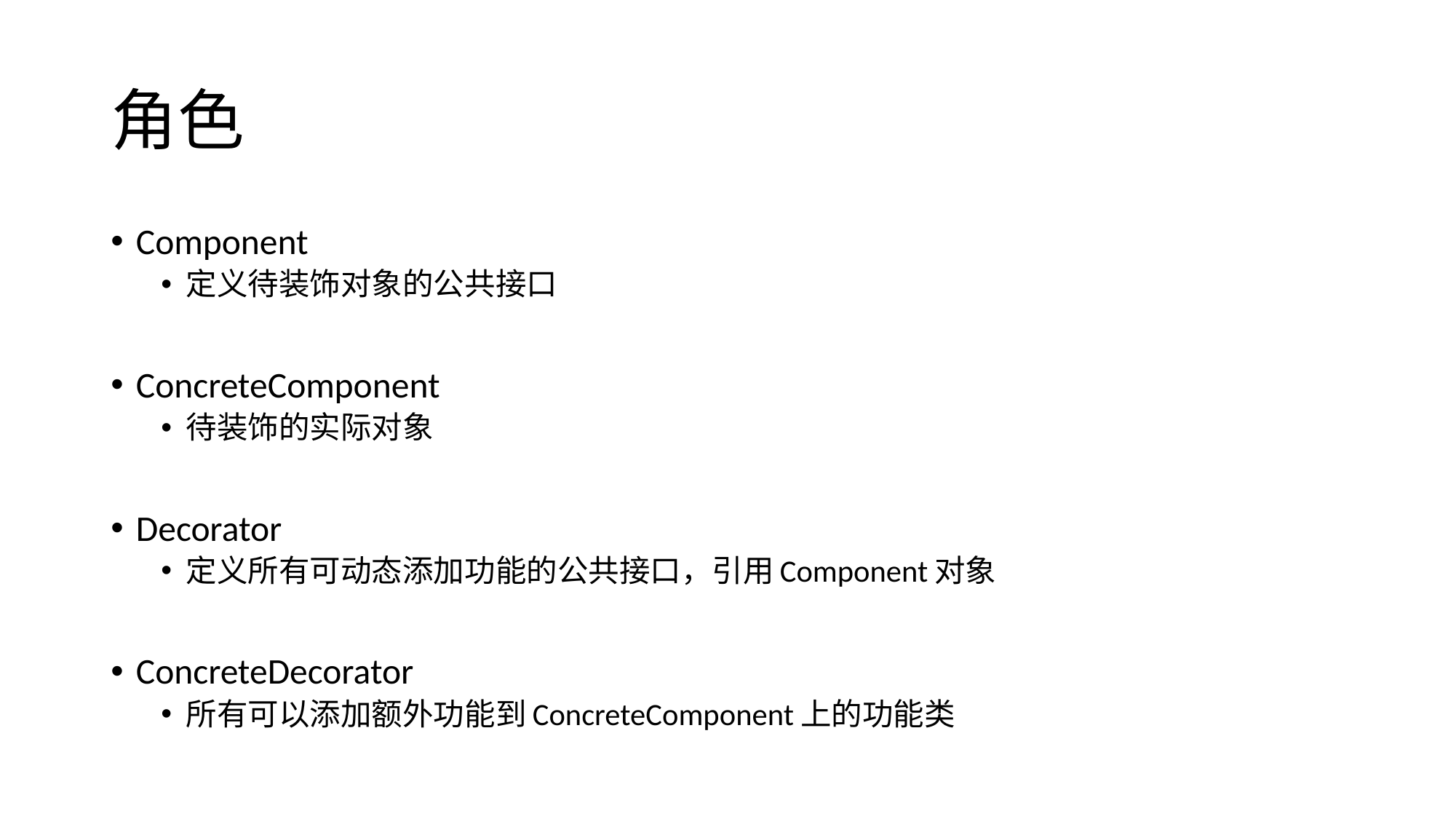

# 角色
Component
定义待装饰对象的公共接口

ConcreteComponent
待装饰的实际对象

Decorator
定义所有可动态添加功能的公共接口，引用Component对象

ConcreteDecorator
所有可以添加额外功能到ConcreteComponent上的功能类